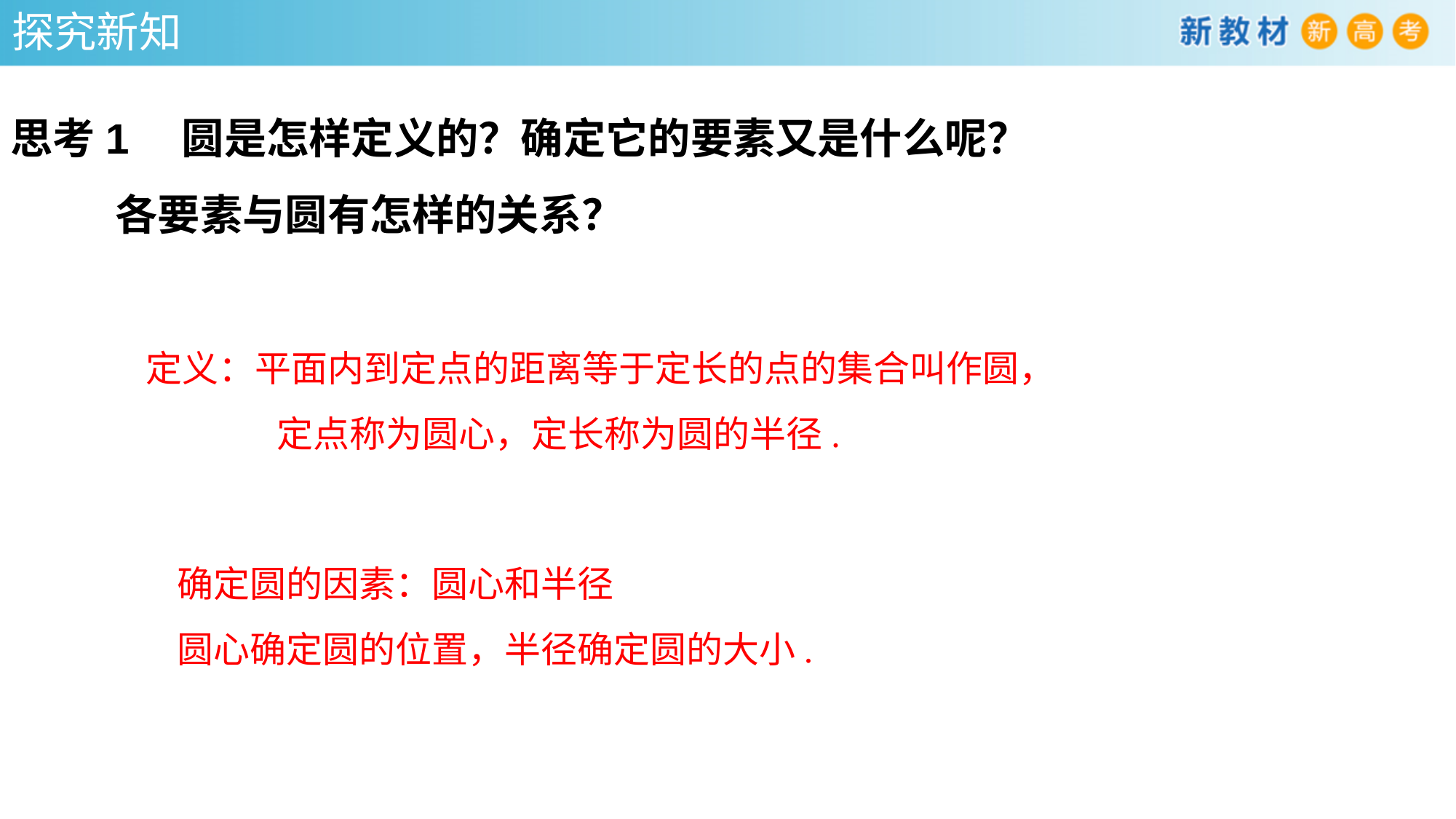

探究新知
思考1　圆是怎样定义的？确定它的要素又是什么呢？
        各要素与圆有怎样的关系？
定义：平面内到定点的距离等于定长的点的集合叫作圆，
            定点称为圆心，定长称为圆的半径.
确定圆的因素：圆心和半径
圆心确定圆的位置，半径确定圆的大小.